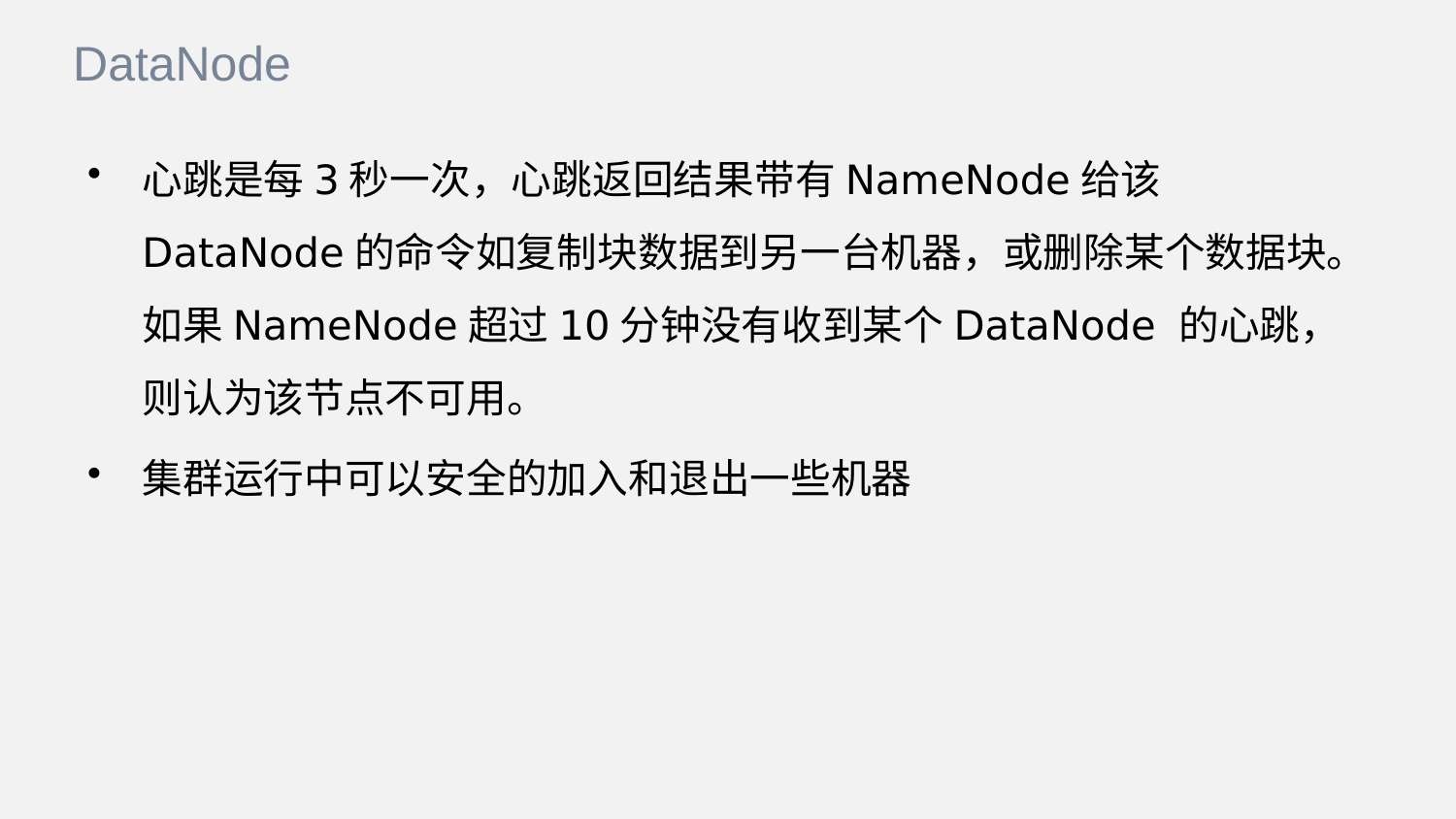

DataNode
心跳是每3秒一次，心跳返回结果带有NameNode给该DataNode的命令如复制块数据到另一台机器，或删除某个数据块。如果NameNode超过10分钟没有收到某个DataNode 的心跳，则认为该节点不可用。
集群运行中可以安全的加入和退出一些机器